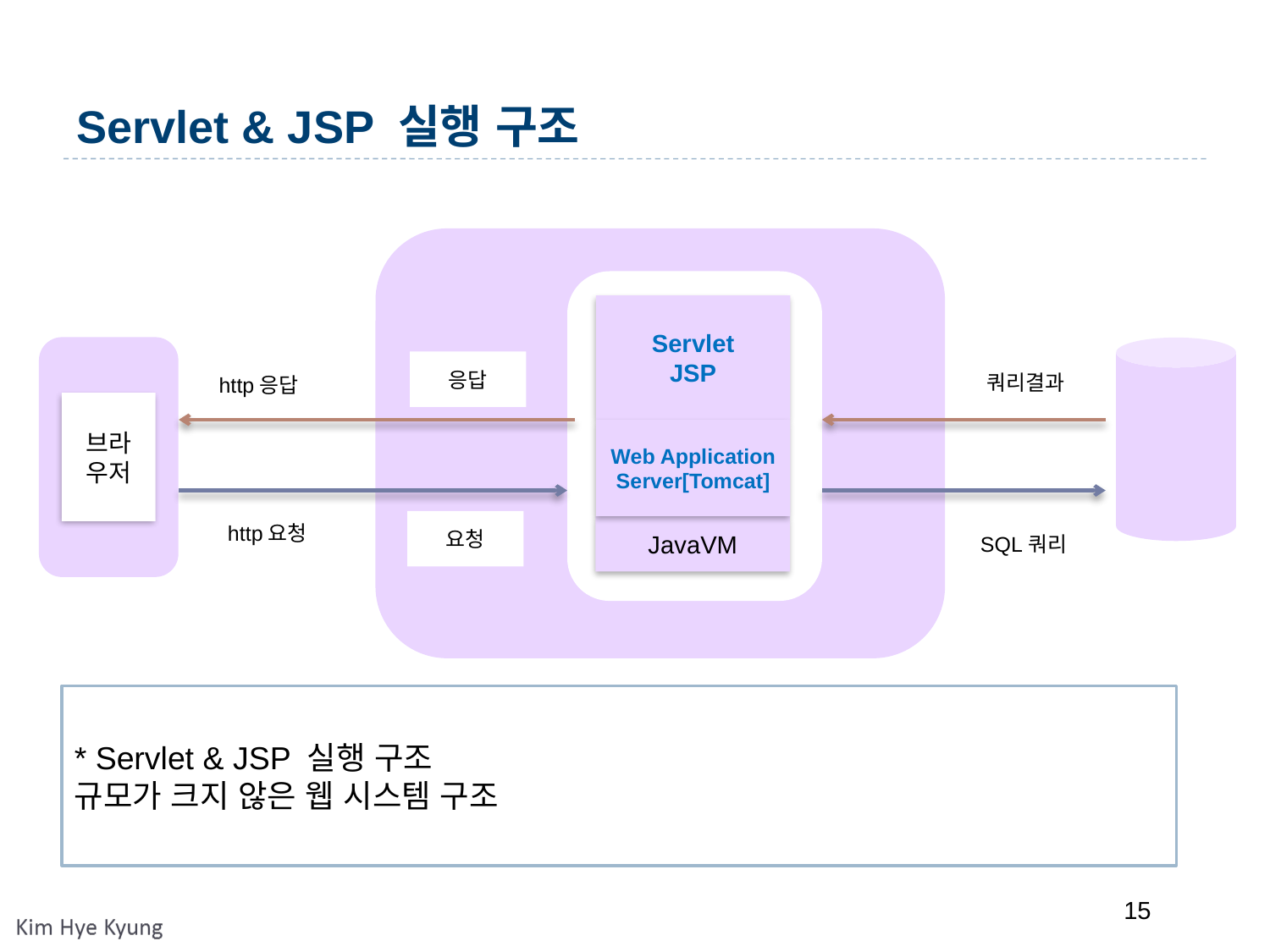

# Servlet & JSP 실행 구조

Servlet
JSP
Web Application Server[Tomcat]
JavaVM

브라
우저

응답
쿼리결과
http응답
http요청
요청
SQL쿼리
* Servlet & JSP 실행 구조
규모가 크지 않은 웹 시스템 구조
15